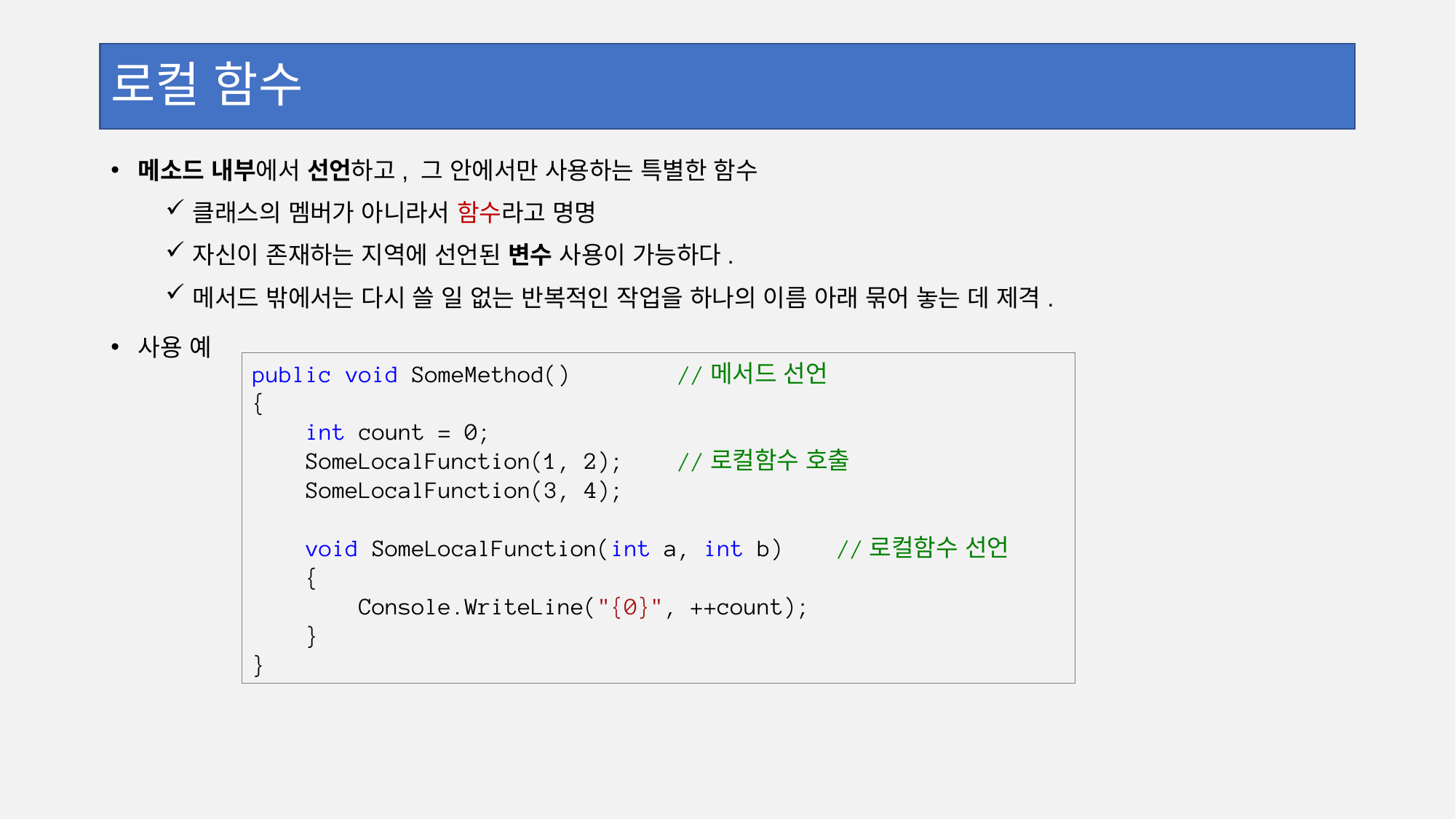

# 로컬 함수
메소드 내부에서 선언하고, 그 안에서만 사용하는 특별한 함수
클래스의 멤버가 아니라서 함수라고 명명
자신이 존재하는 지역에 선언된 변수 사용이 가능하다.
메서드 밖에서는 다시 쓸 일 없는 반복적인 작업을 하나의 이름 아래 묶어 놓는 데 제격.
사용 예

public void SomeMethod()        //메서드 선언
{
    int count = 0;
    SomeLocalFunction(1, 2);    //로컬함수 호출
    SomeLocalFunction(3, 4);

    void SomeLocalFunction(int a, int b)    //로컬함수 선언
    {
        Console.WriteLine("{0}", ++count);
    }
}